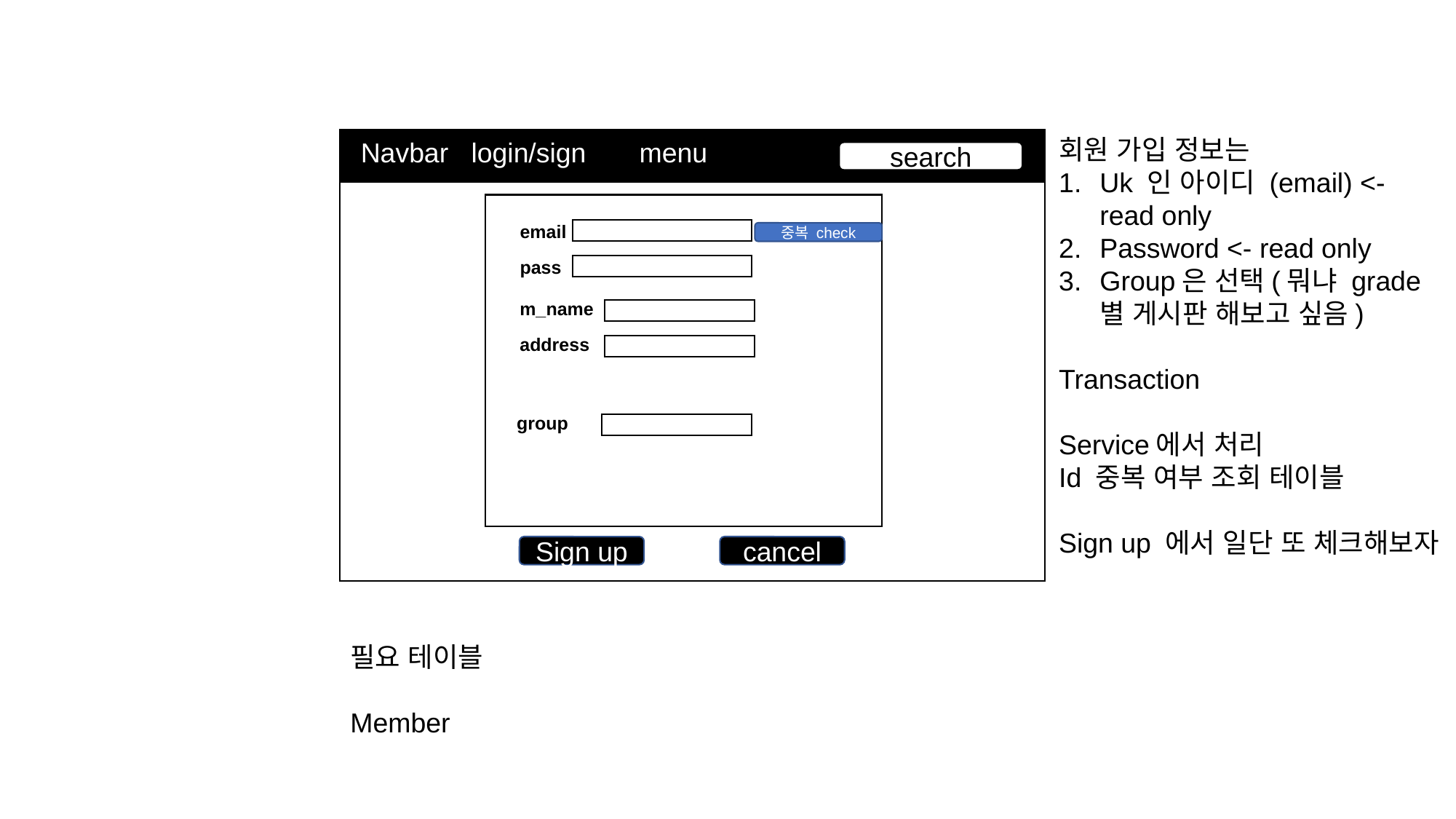

회원 가입 정보는
Uk 인 아이디 (email) <- read only
Password <- read only
Group은 선택(뭐냐 grade 별 게시판 해보고 싶음)

Transaction

Service에서 처리
Id 중복 여부 조회 테이블

Sign up 에서 일단 또 체크해보자

Navbar   login/sign       menu
search

email

중복 check
pass

m_name

address

group

cancel
Sign up
필요 테이블

Member